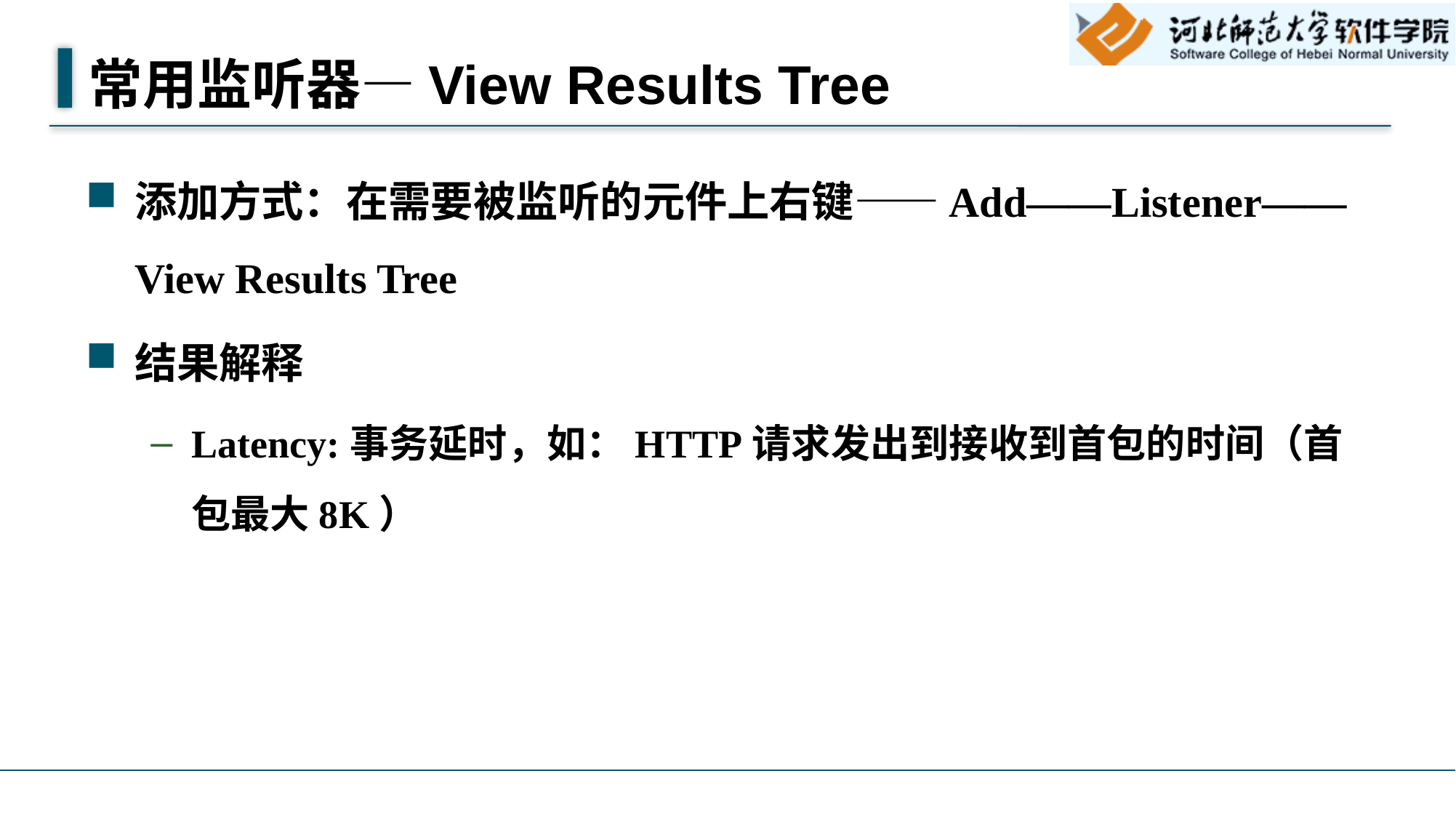

# 常用监听器—View Results Tree
添加方式：在需要被监听的元件上右键——Add——Listener——View Results Tree
结果解释
Latency:事务延时，如：HTTP请求发出到接收到首包的时间（首包最大8K）